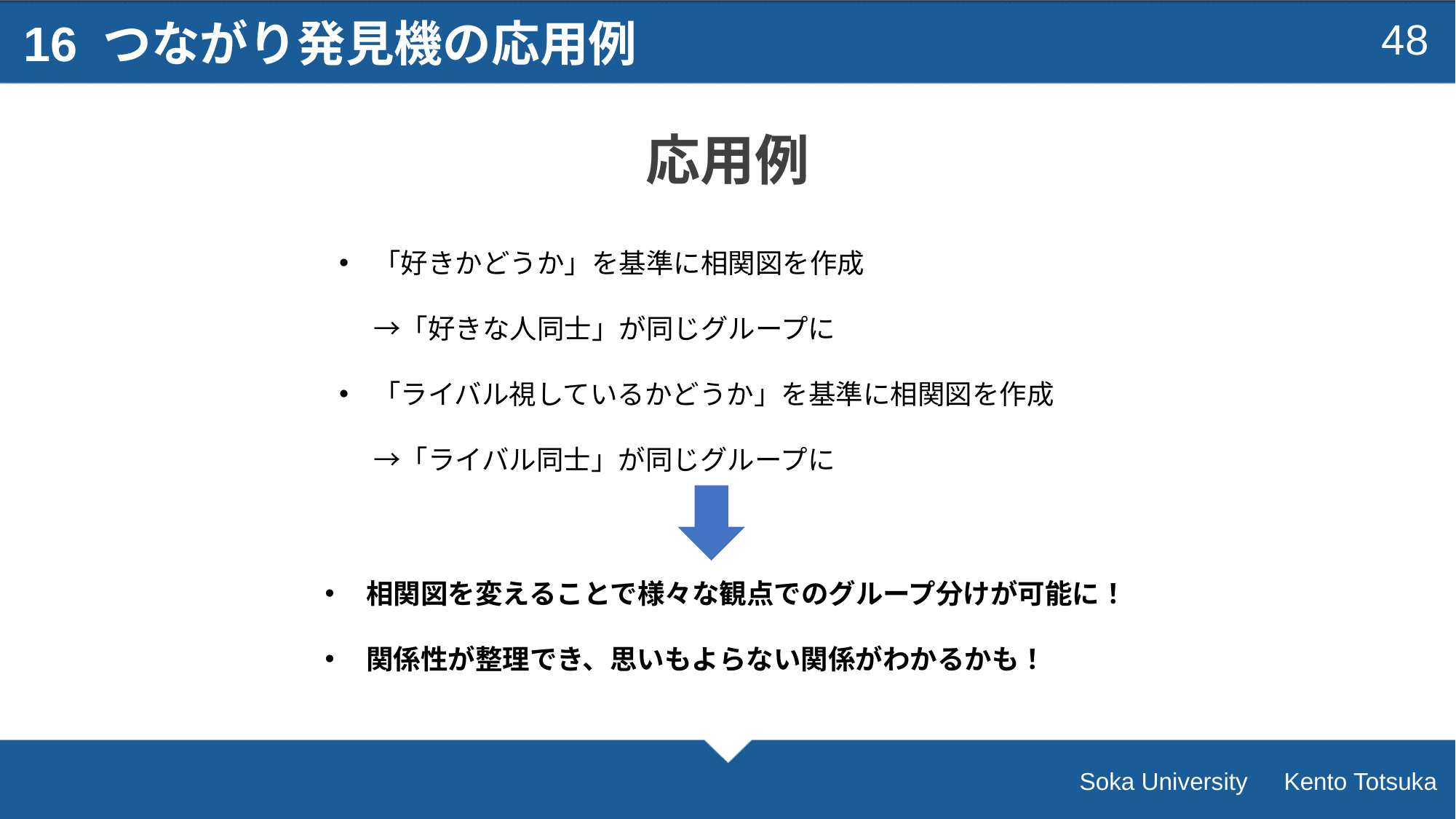

16 つながり発見機の応用例
48
応用例
「好きかどうか」を基準に相関図を作成
→「好きな人同士」が同じグループに
「ライバル視しているかどうか」を基準に相関図を作成
→「ライバル同士」が同じグループに

相関図を変えることで様々な観点でのグループ分けが可能に！
関係性が整理でき、思いもよらない関係がわかるかも！
Soka University　Kento Totsuka